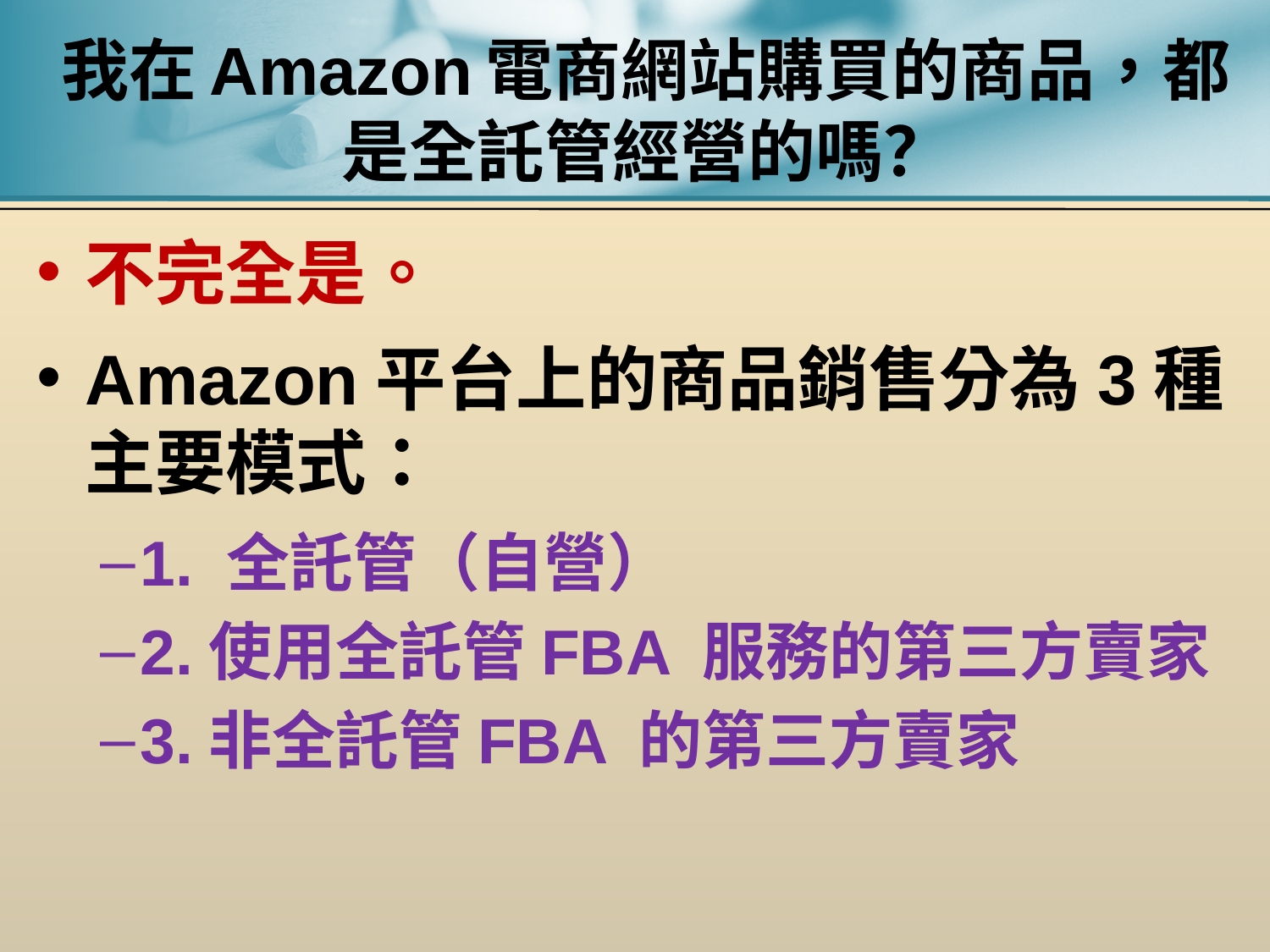

# 我在Amazon電商網站購買的商品，都是全託管經營的嗎？
不完全是。
Amazon平台上的商品銷售分為3種主要模式：
1. 全託管（自營）
2.使用全託管FBA 服務的第三方賣家
3.非全託管FBA 的第三方賣家